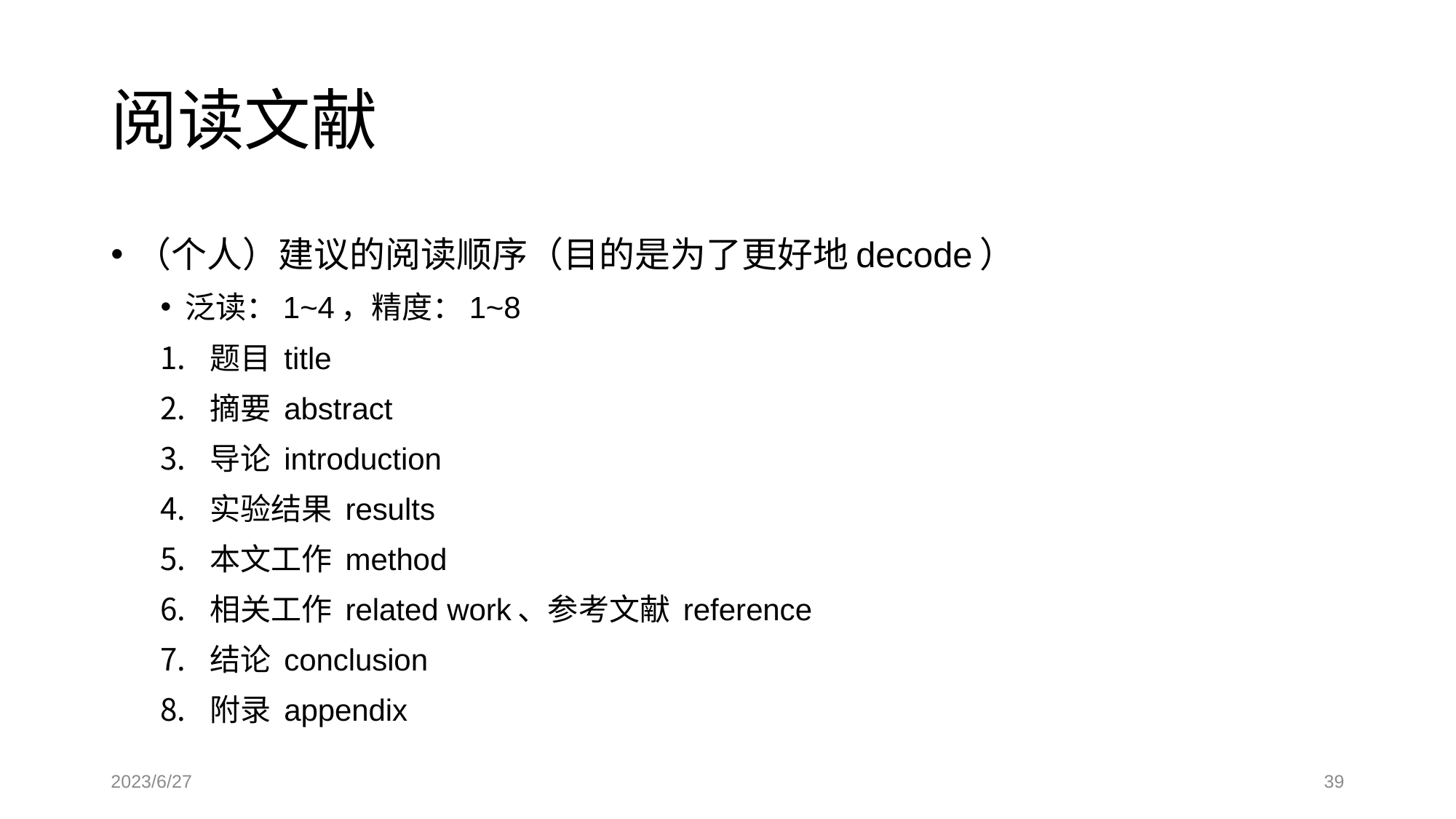

# 阅读文献
（个人）建议的阅读顺序（目的是为了更好地decode）
泛读：1~4，精度：1~8
题目 title
摘要 abstract
导论 introduction
实验结果 results
本文工作 method
相关工作 related work、参考文献 reference
结论 conclusion
附录 appendix
2023/6/27
39